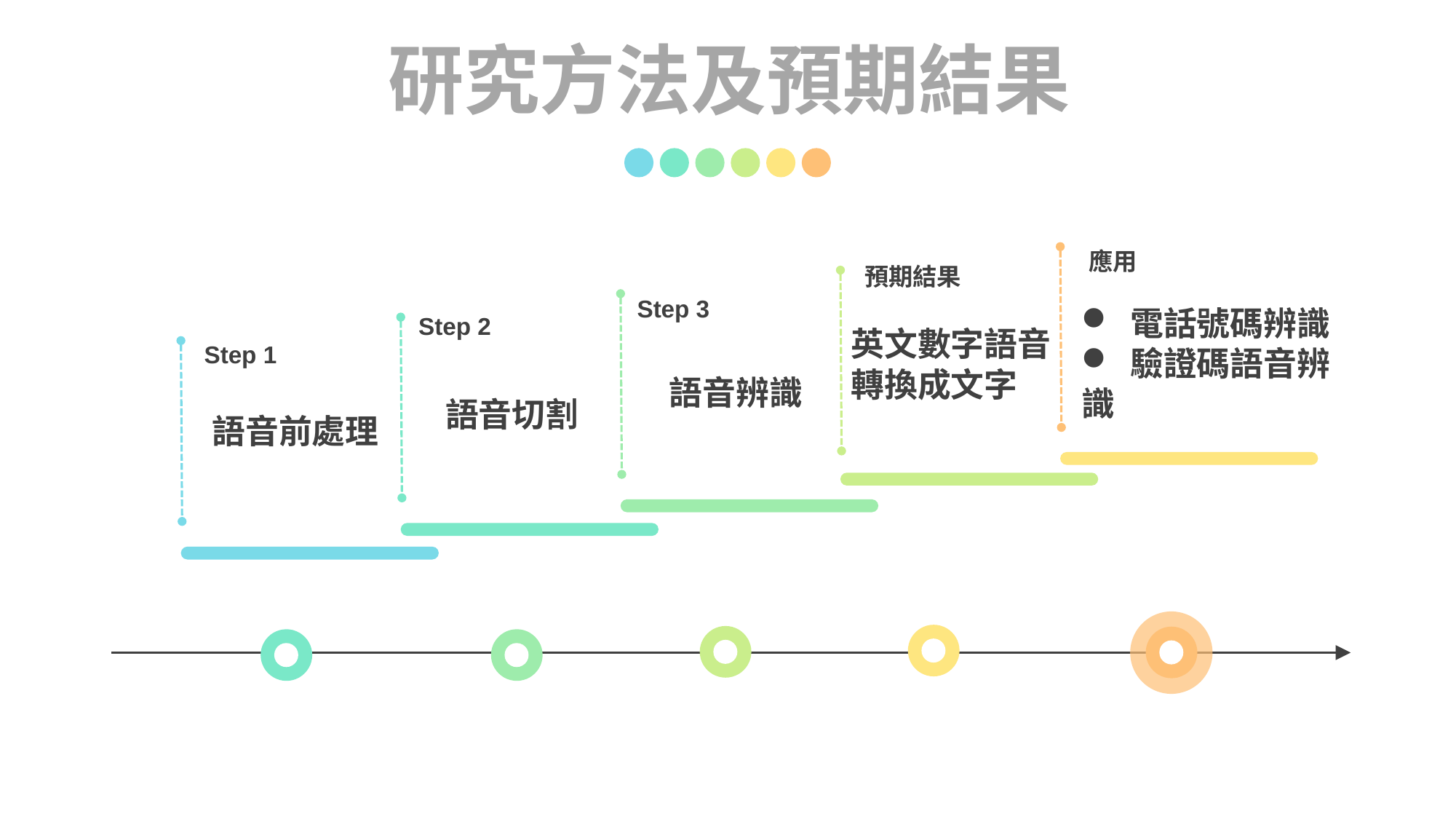

研究方法及預期結果
應用
 電話號碼辨識
 驗證碼語音辨識
預期結果
英文數字語音轉換成文字
Step 3
語音辨識
Step 2
語音切割
Step 1
語音前處理